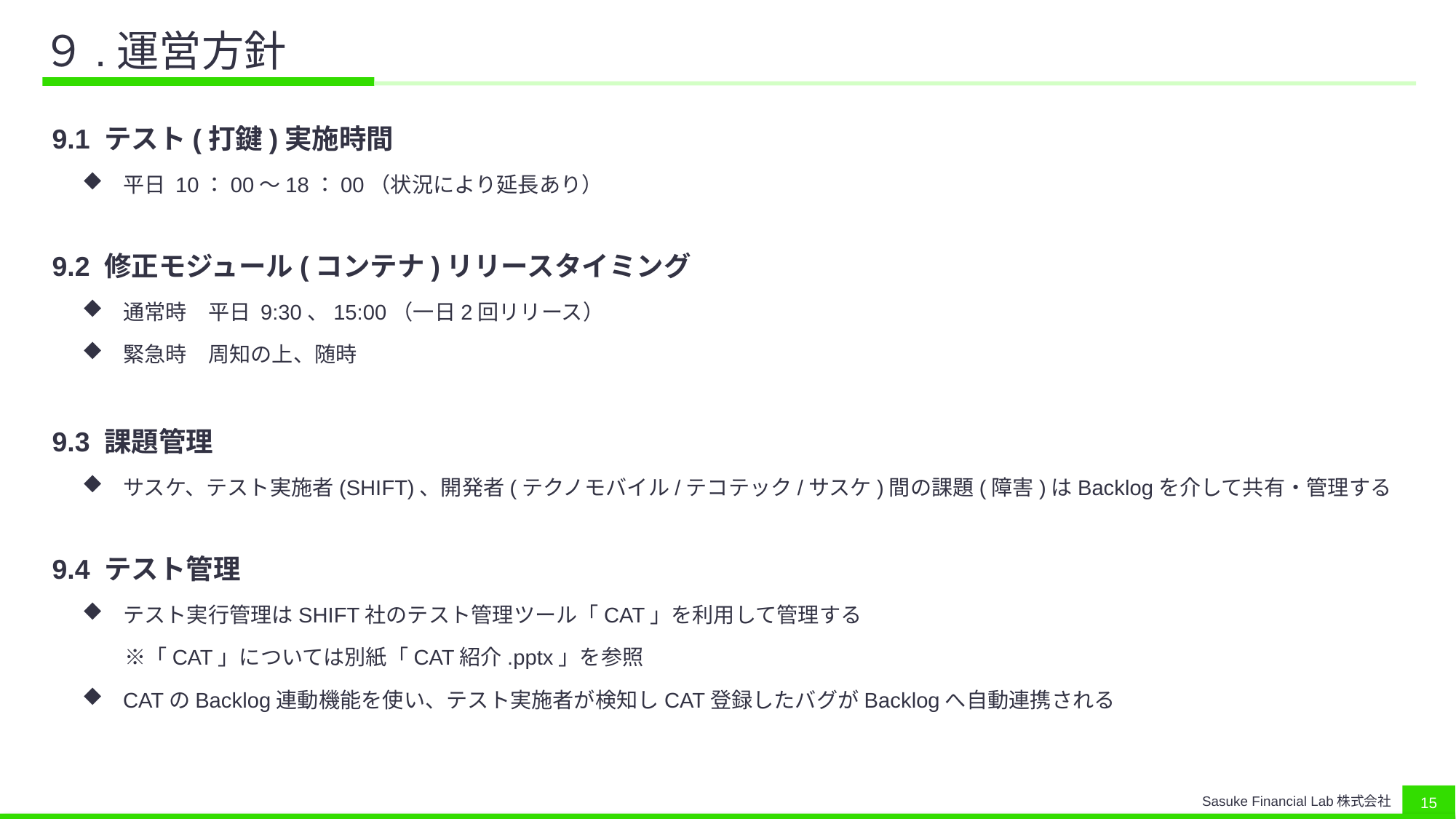

# ９.運営方針
9.1 テスト(打鍵)実施時間
平日 10：00～18：00（状況により延長あり）

9.2 修正モジュール(コンテナ)リリースタイミング
通常時　平日 9:30、15:00（一日2回リリース）
緊急時　周知の上、随時

9.3 課題管理
サスケ、テスト実施者(SHIFT)、開発者(テクノモバイル/テコテック/サスケ)間の課題(障害)はBacklogを介して共有・管理する

9.4 テスト管理
テスト実行管理はSHIFT社のテスト管理ツール「CAT」を利用して管理する
　　※「CAT」については別紙「CAT紹介.pptx」を参照
CATのBacklog連動機能を使い、テスト実施者が検知しCAT登録したバグがBacklogへ自動連携される

15
Sasuke Financial Lab株式会社